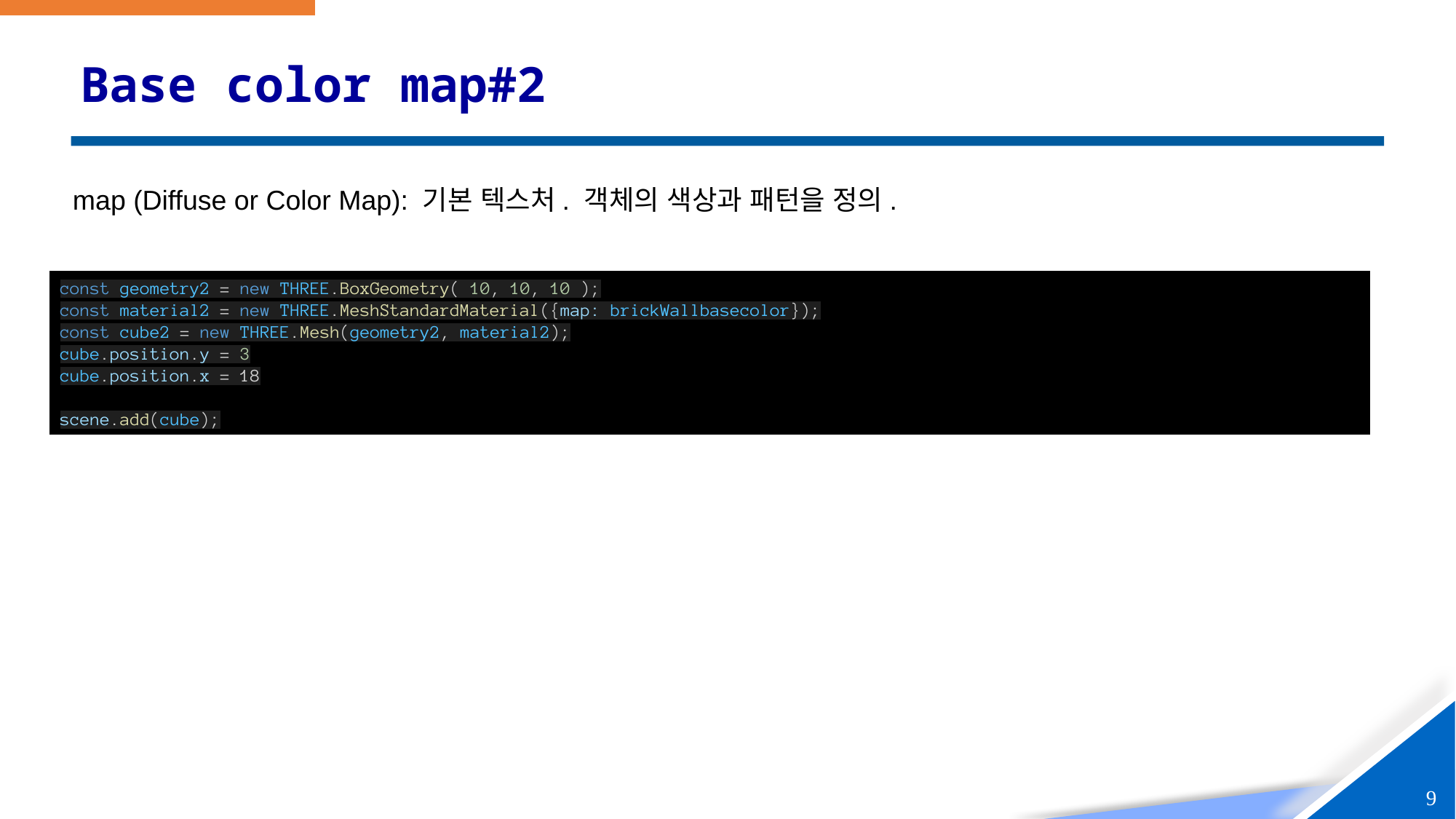

# Base color map#2
map (Diffuse or Color Map): 기본 텍스처. 객체의 색상과 패턴을 정의.
const geometry2 = new THREE.BoxGeometry( 10, 10, 10 );
const material2 = new THREE.MeshStandardMaterial({map: brickWallbasecolor});
const cube2 = new THREE.Mesh(geometry2, material2);
cube.position.y = 3
cube.position.x = 18
scene.add(cube);
9